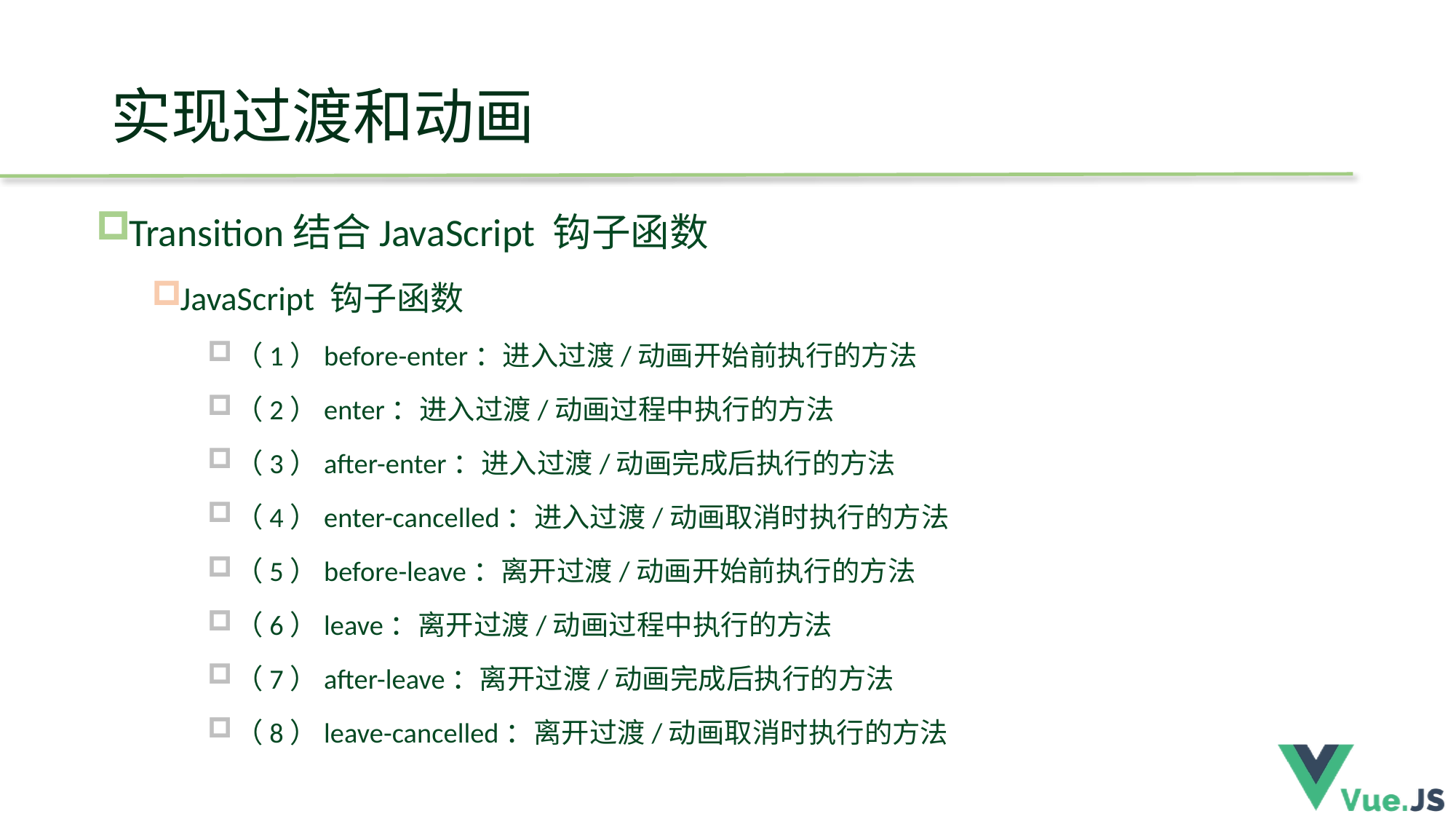

# 实现过渡和动画
Transition结合JavaScript 钩子函数
JavaScript 钩子函数
（1）before-enter：进入过渡/动画开始前执行的方法
（2）enter：进入过渡/动画过程中执行的方法
（3）after-enter：进入过渡/动画完成后执行的方法
（4）enter-cancelled：进入过渡/动画取消时执行的方法
（5）before-leave：离开过渡/动画开始前执行的方法
（6）leave：离开过渡/动画过程中执行的方法
（7）after-leave：离开过渡/动画完成后执行的方法
（8）leave-cancelled：离开过渡/动画取消时执行的方法